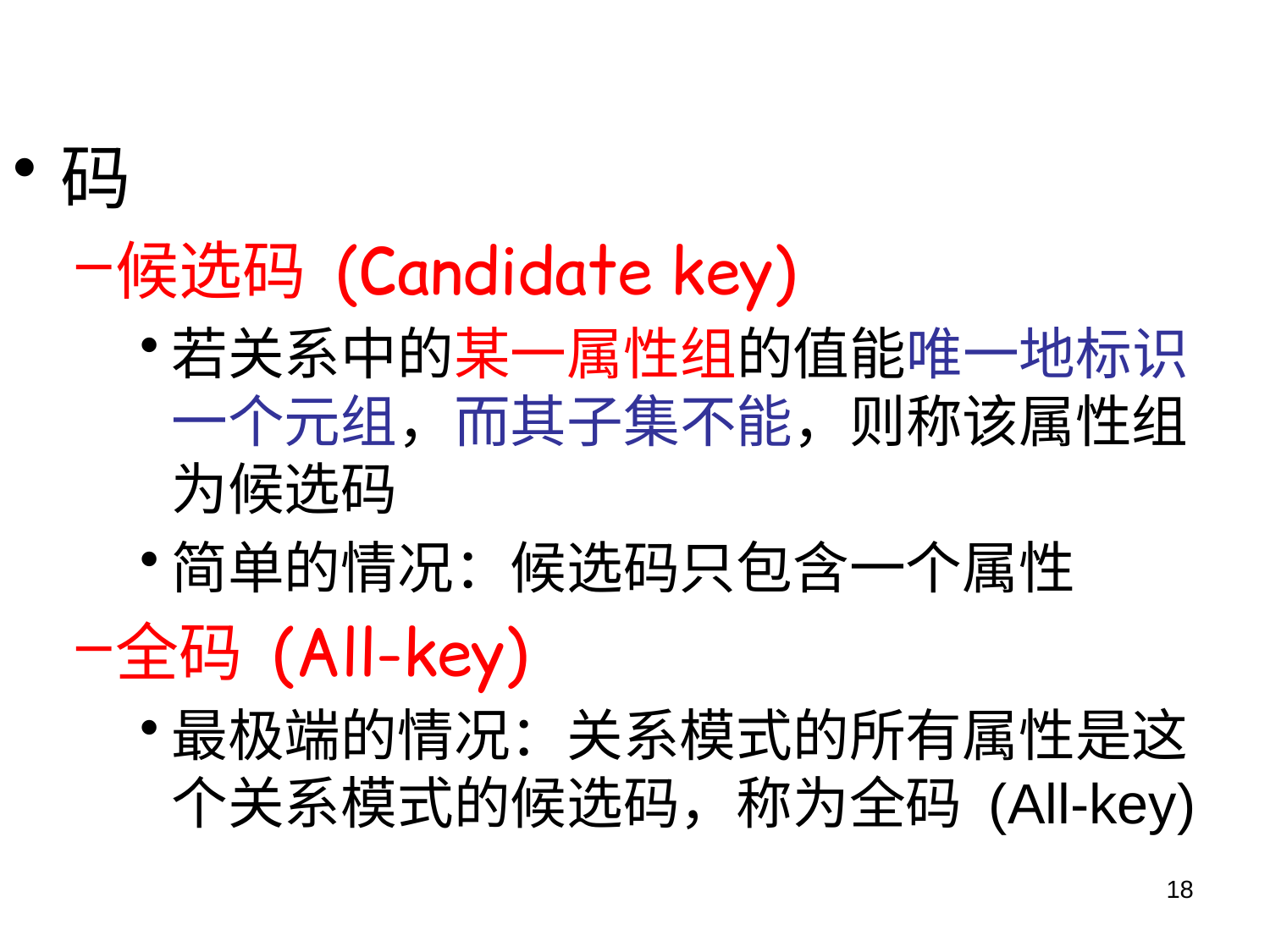

码
候选码 (Candidate key)
若关系中的某一属性组的值能唯一地标识一个元组，而其子集不能，则称该属性组为候选码
简单的情况：候选码只包含一个属性
全码 (All-key)
最极端的情况：关系模式的所有属性是这个关系模式的候选码，称为全码 (All-key)
18